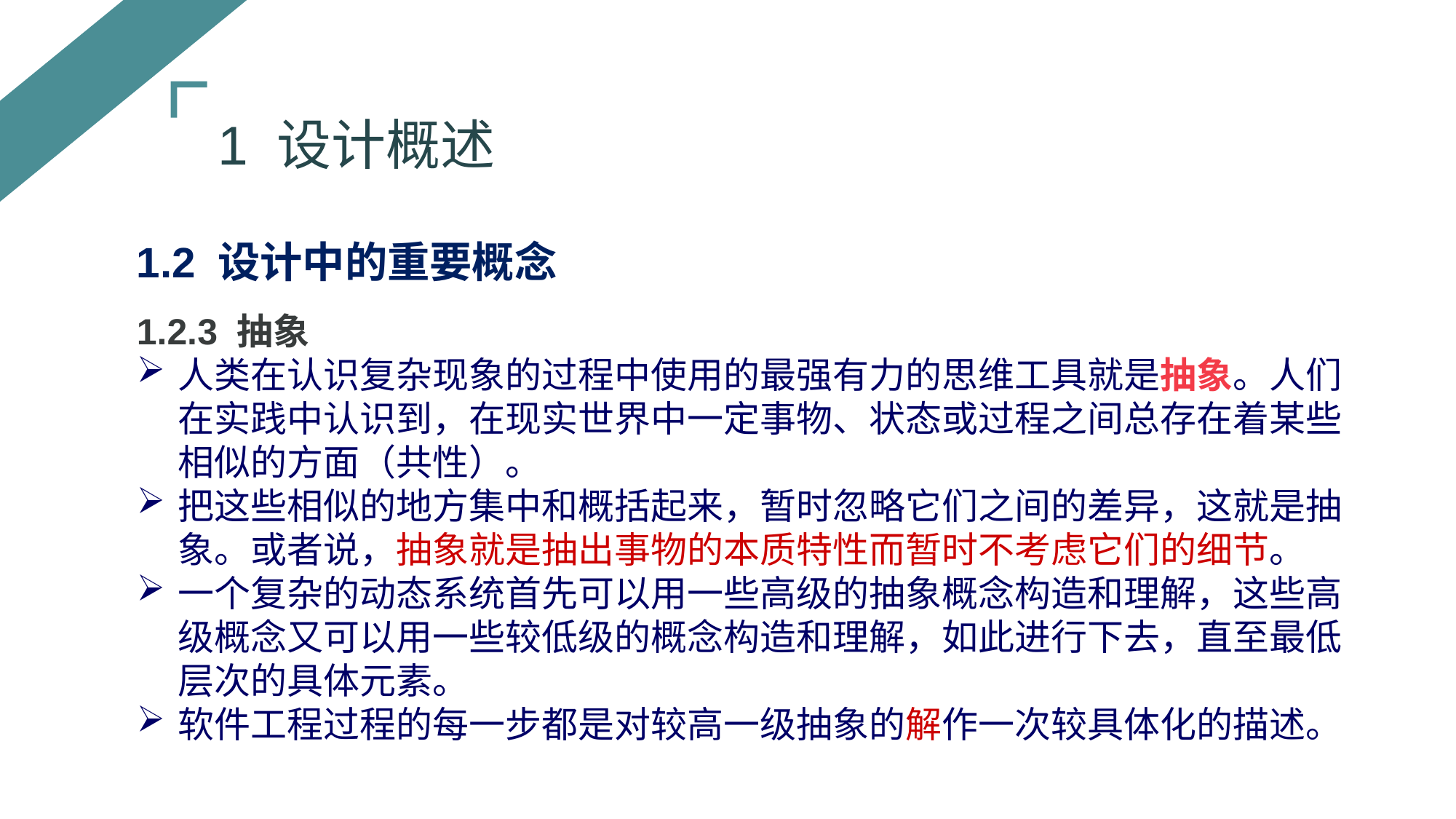

1 设计概述
1.2 设计中的重要概念
1.2.3 抽象
人类在认识复杂现象的过程中使用的最强有力的思维工具就是抽象。人们在实践中认识到，在现实世界中一定事物、状态或过程之间总存在着某些相似的方面（共性）。
把这些相似的地方集中和概括起来，暂时忽略它们之间的差异，这就是抽象。或者说，抽象就是抽出事物的本质特性而暂时不考虑它们的细节。
一个复杂的动态系统首先可以用一些高级的抽象概念构造和理解，这些高级概念又可以用一些较低级的概念构造和理解，如此进行下去，直至最低层次的具体元素。
软件工程过程的每一步都是对较高一级抽象的解作一次较具体化的描述。